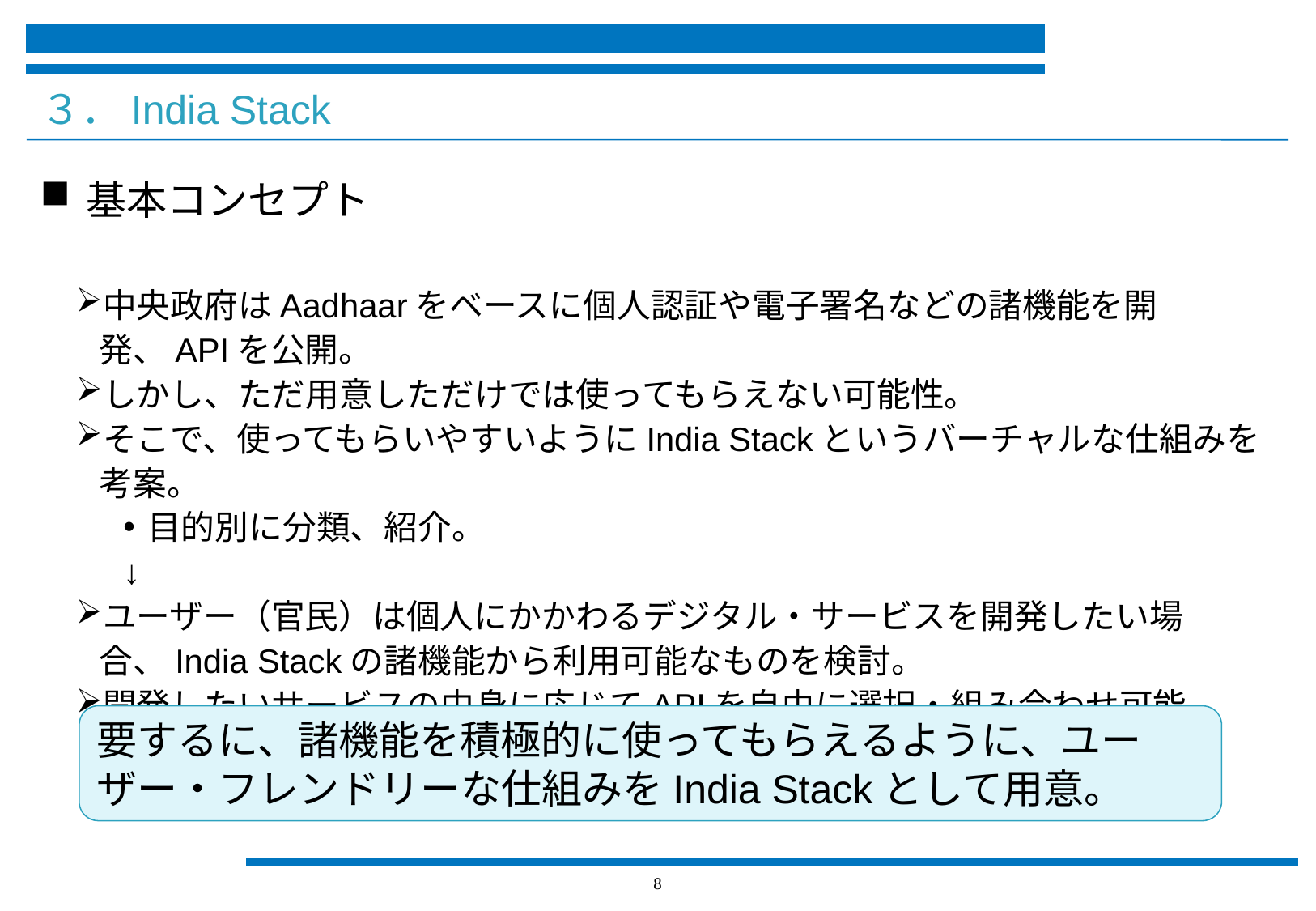

３．India Stack
基本コンセプト

中央政府はAadhaarをベースに個人認証や電子署名などの諸機能を開発、APIを公開。
しかし、ただ用意しただけでは使ってもらえない可能性。
そこで、使ってもらいやすいようにIndia Stackというバーチャルな仕組みを考案。
目的別に分類、紹介。
↓
ユーザー（官民）は個人にかかわるデジタル・サービスを開発したい場合、India Stackの諸機能から利用可能なものを検討。
開発したいサービスの中身に応じてAPIを自由に選択・組み合わせ可能。

要するに、諸機能を積極的に使ってもらえるように、ユーザー・フレンドリーな仕組みをIndia Stackとして用意。
8